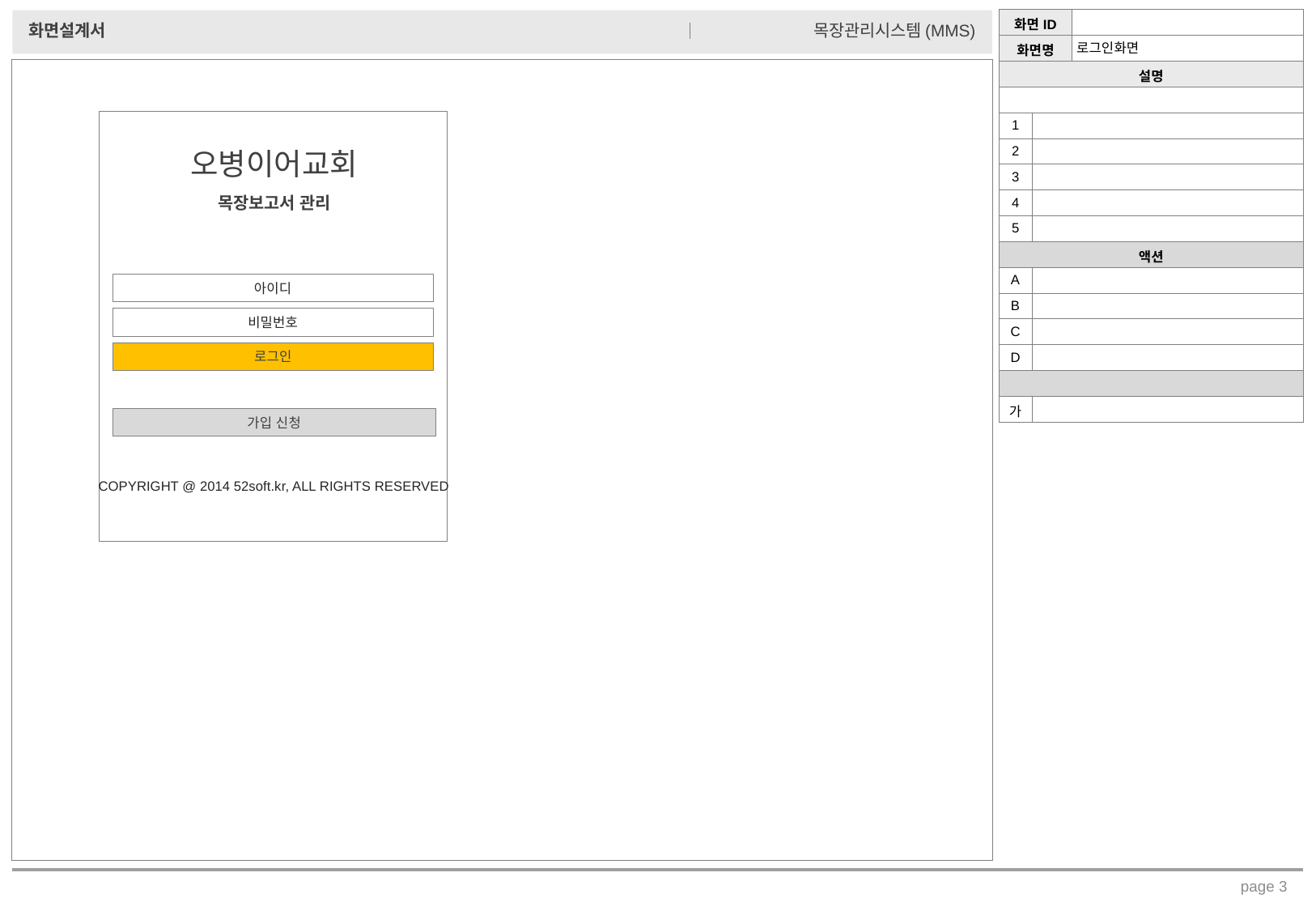

| 화면ID |  |  |
| --- | --- | --- |
| 화면명 |  |  |
| 설명 |  |  |
|  |  |  |
| 1 |  |  |
| 2 |  |  |
| 3 |  |  |
| 4 |  |  |
| 5 |  |  |
| 액션 |  |  |
| A |  |  |
| B |  |  |
| C |  |  |
| D |  |  |
|  |  |  |
| 가 |  |  |
# 로그인화면

오병이어교회
목장보고서 관리
아이디
비밀번호
로그인
가입 신청
COPYRIGHT @ 2014 52soft.kr, ALL RIGHTS RESERVED